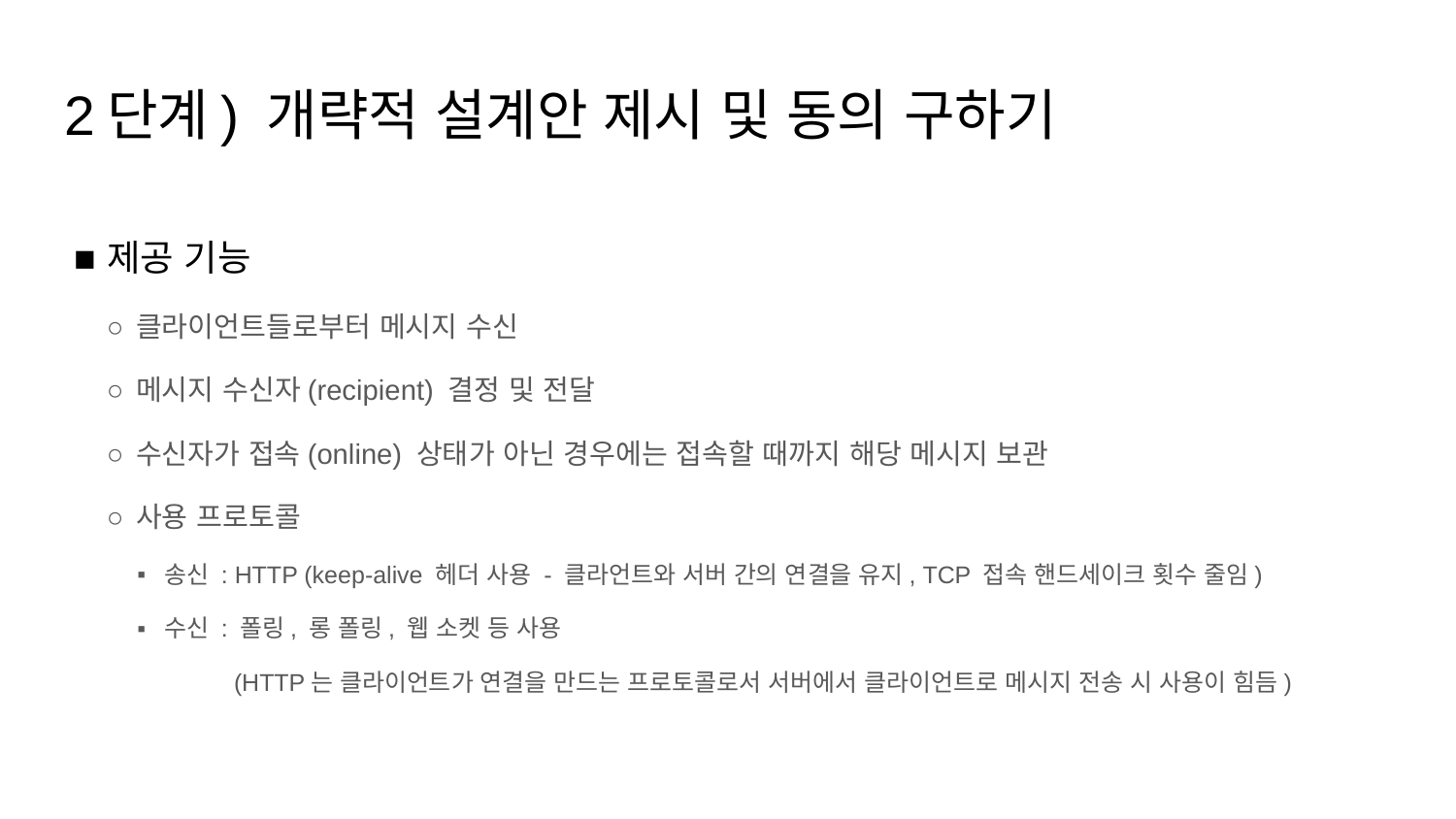

# 2단계) 개략적 설계안 제시 및 동의 구하기
제공 기능
클라이언트들로부터 메시지 수신
메시지 수신자(recipient) 결정 및 전달
수신자가 접속(online) 상태가 아닌 경우에는 접속할 때까지 해당 메시지 보관
사용 프로토콜
송신 : HTTP (keep-alive 헤더 사용 - 클라언트와 서버 간의 연결을 유지, TCP 접속 핸드세이크 횟수 줄임)
수신 : 폴링, 롱 폴링, 웹 소켓 등 사용
                         (HTTP는 클라이언트가 연결을 만드는 프로토콜로서 서버에서 클라이언트로 메시지 전송 시 사용이 힘듬)